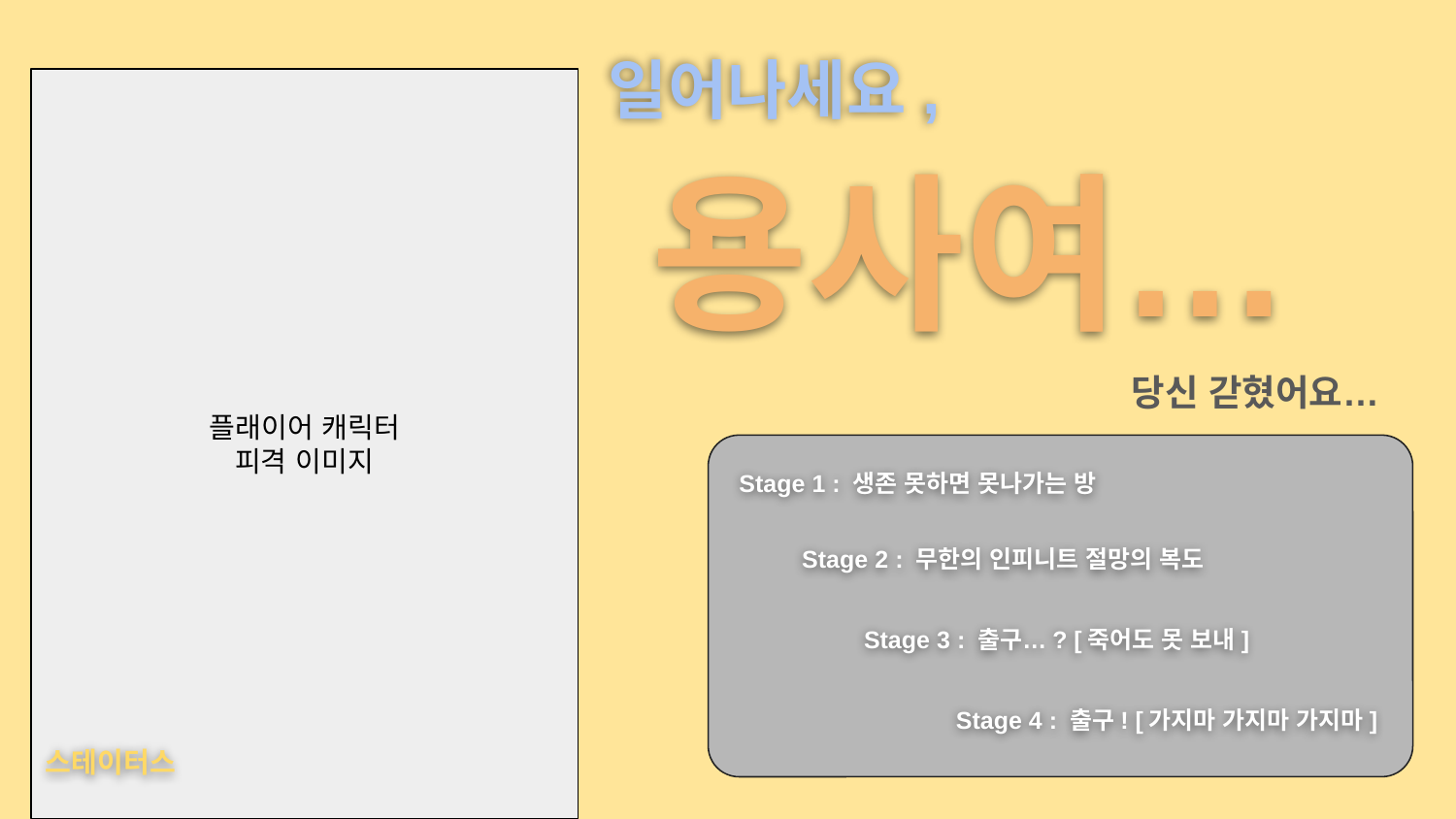

일어나세요,
플래이어 캐릭터
피격 이미지
용사여…
당신 갇혔어요…

Stage 1 : 생존 못하면 못나가는 방
Stage 2 : 무한의 인피니트 절망의 복도
Stage 3 : 출구…? [죽어도 못 보내]
Stage 4 : 출구! [가지마 가지마 가지마]
스테이터스